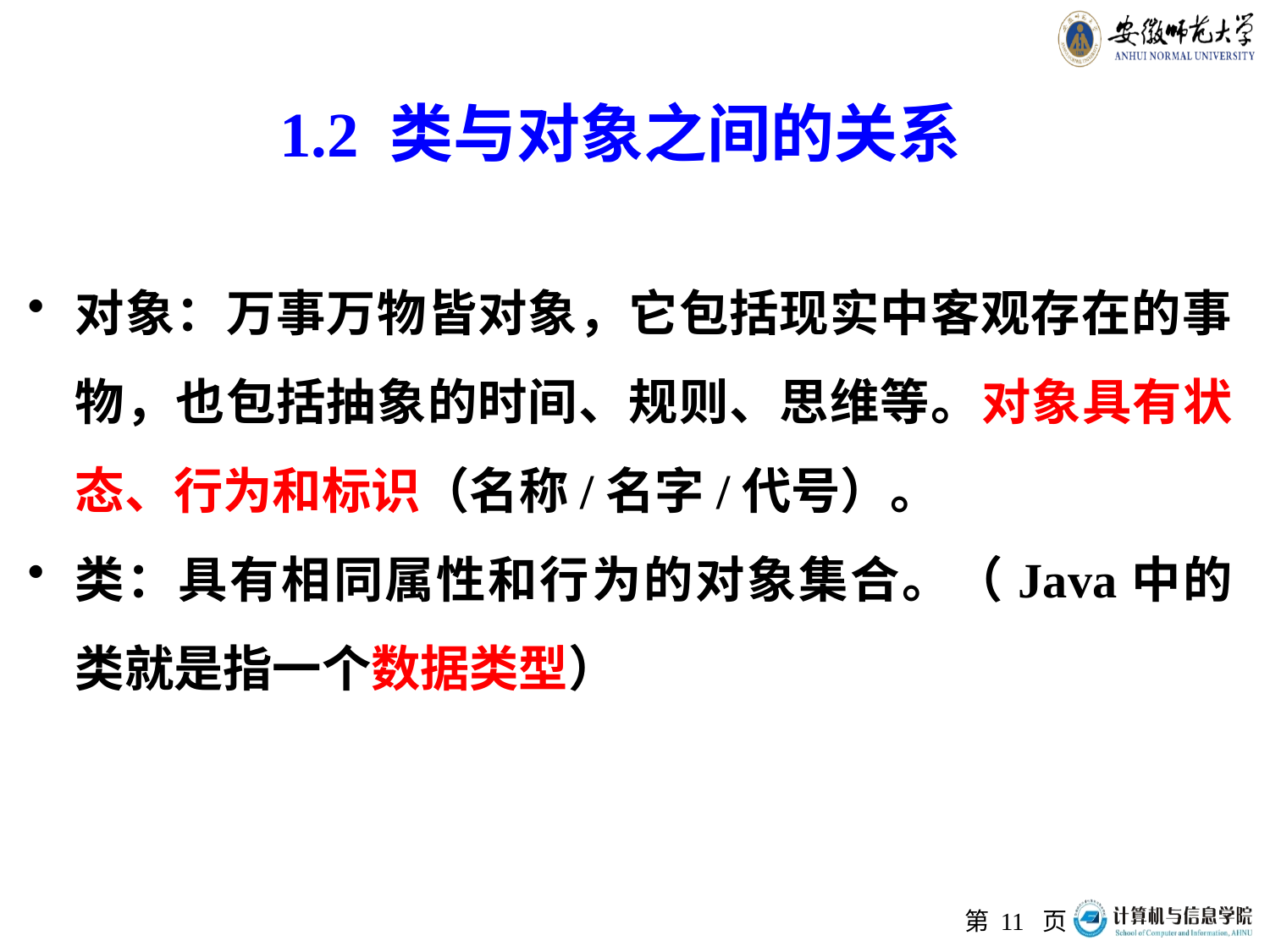

# 1.2 类与对象之间的关系
对象：万事万物皆对象，它包括现实中客观存在的事物，也包括抽象的时间、规则、思维等。对象具有状态、行为和标识（名称/名字/代号）。
类：具有相同属性和行为的对象集合。（Java中的类就是指一个数据类型）
第 11  页